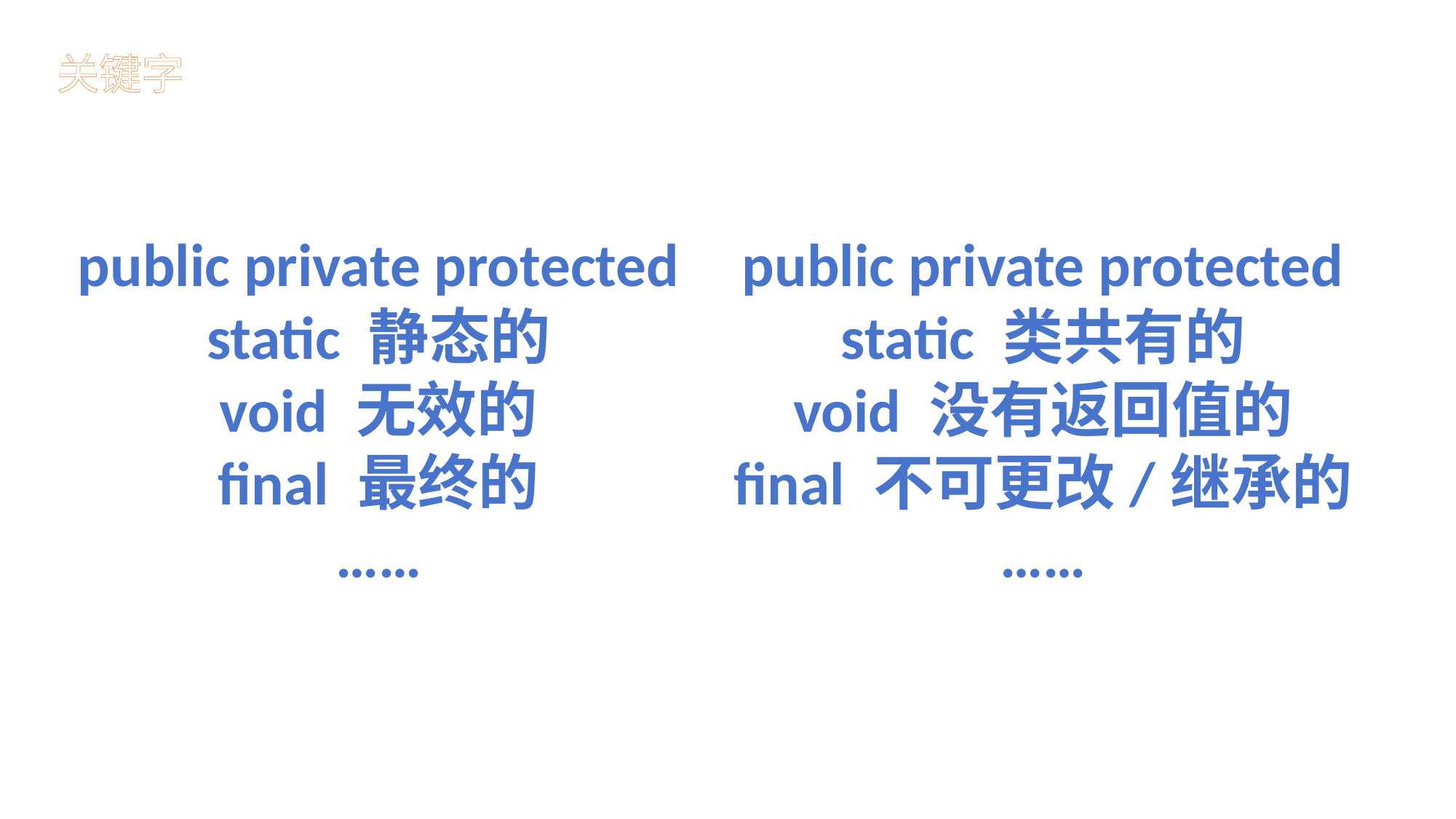

关键字
public private protected
static 类共有的
void 没有返回值的
final 不可更改/继承的
……
public private protected
static 静态的
void 无效的
final 最终的
……